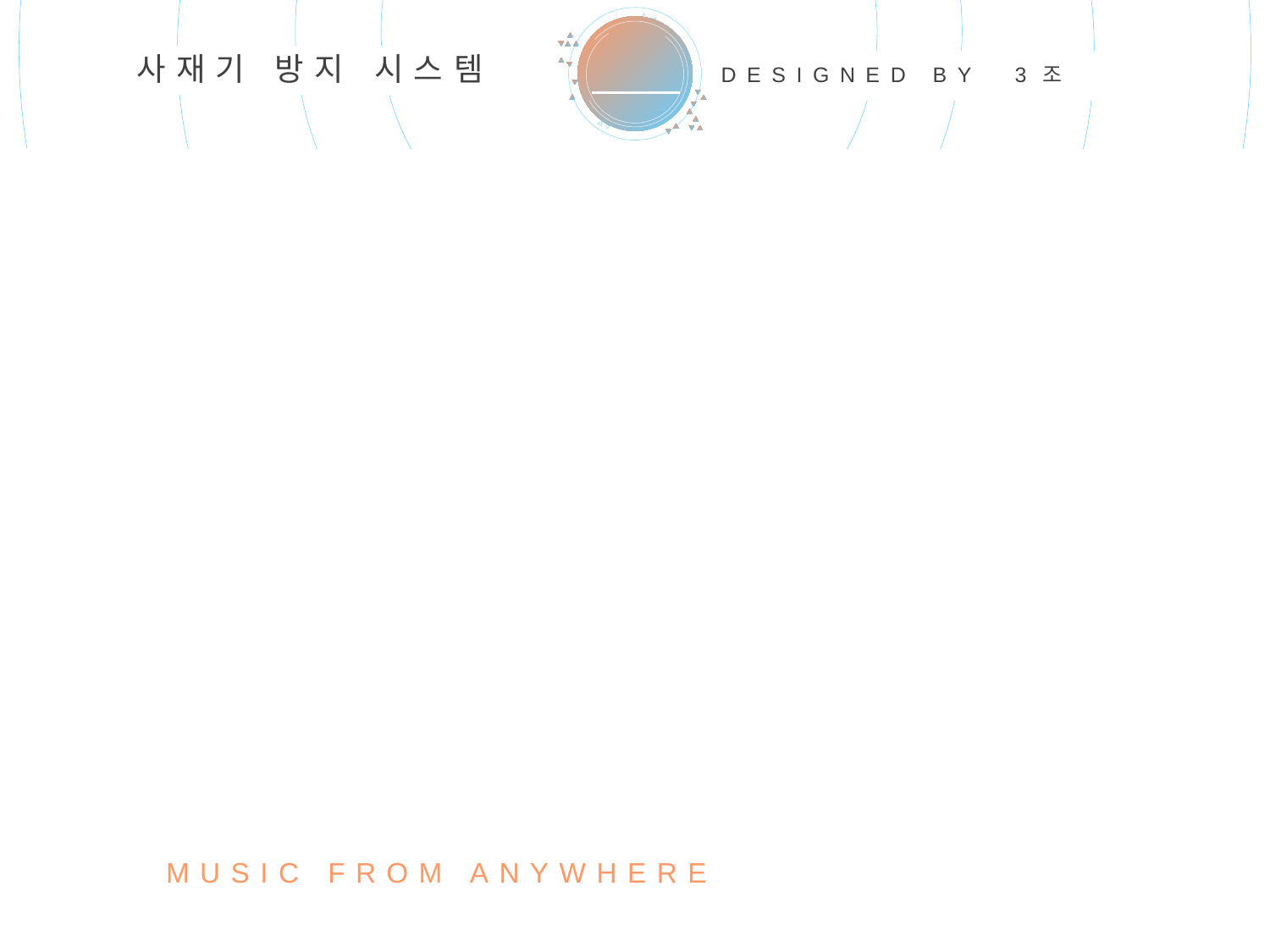

MUSIC
# 사재기 방지 시스템
DESIGNED BY  3조
사재기 방지 시스템
사재기 방지
DESIGNED BY L@RGO
MUSIC FROM ANYWHERE